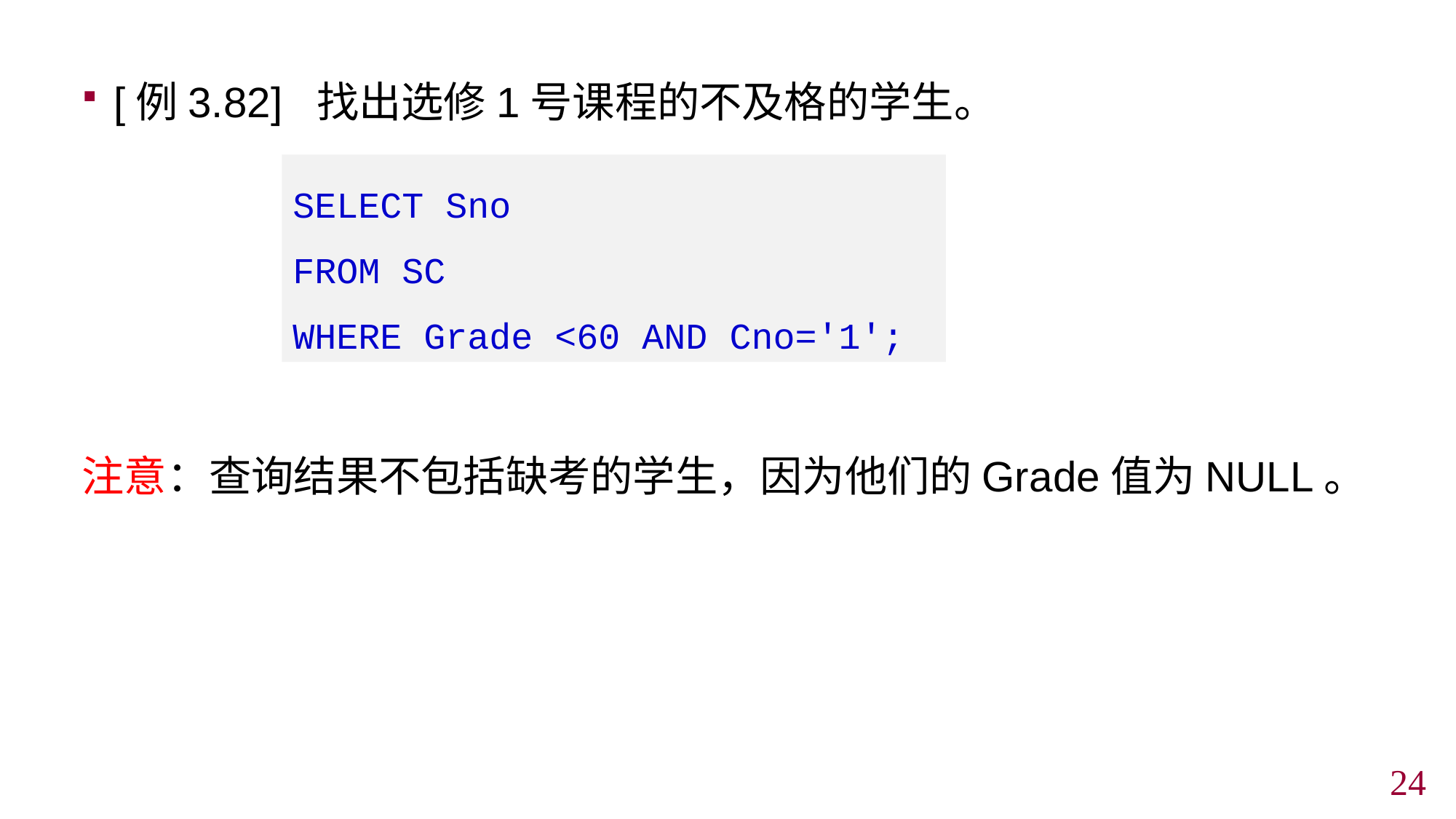

[例3.82]  找出选修1号课程的不及格的学生。

注意：查询结果不包括缺考的学生，因为他们的Grade值为NULL。
SELECT Sno
FROM SC
WHERE Grade <60 AND Cno='1';
24